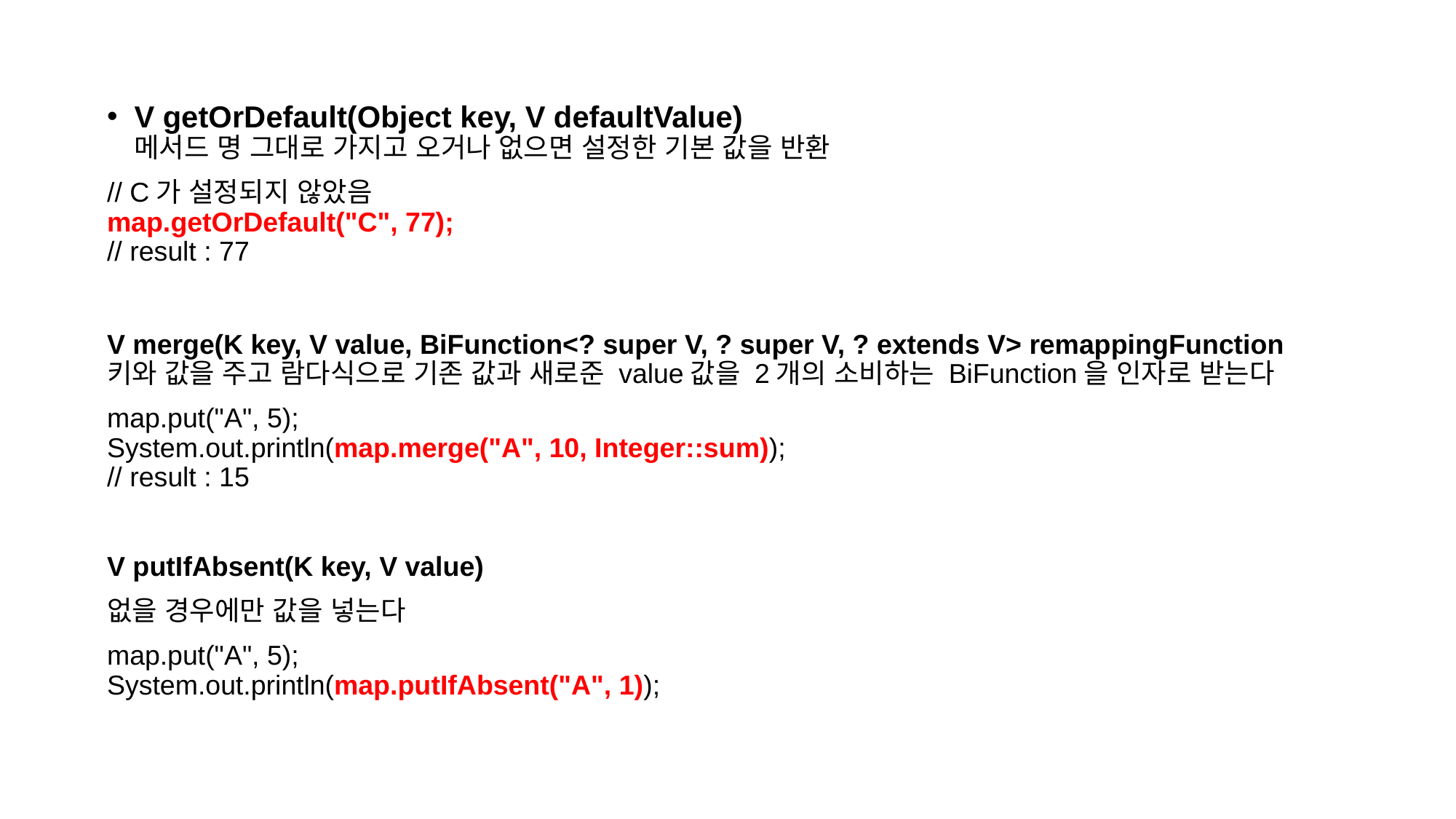

V getOrDefault(Object key, V defaultValue)
메서드 명 그대로 가지고 오거나 없으면 설정한 기본 값을 반환
// C가 설정되지 않았음
map.getOrDefault("C", 77);
// result : 77

V merge(K key, V value, BiFunction<? super V, ? super V, ? extends V> remappingFunction
키와 값을 주고 람다식으로 기존 값과 새로준 value값을 2개의 소비하는 BiFunction을 인자로 받는다
map.put("A", 5);
System.out.println(map.merge("A", 10, Integer::sum));
// result : 15

V putIfAbsent(K key, V value)
없을 경우에만 값을 넣는다
map.put("A", 5);
System.out.println(map.putIfAbsent("A", 1));